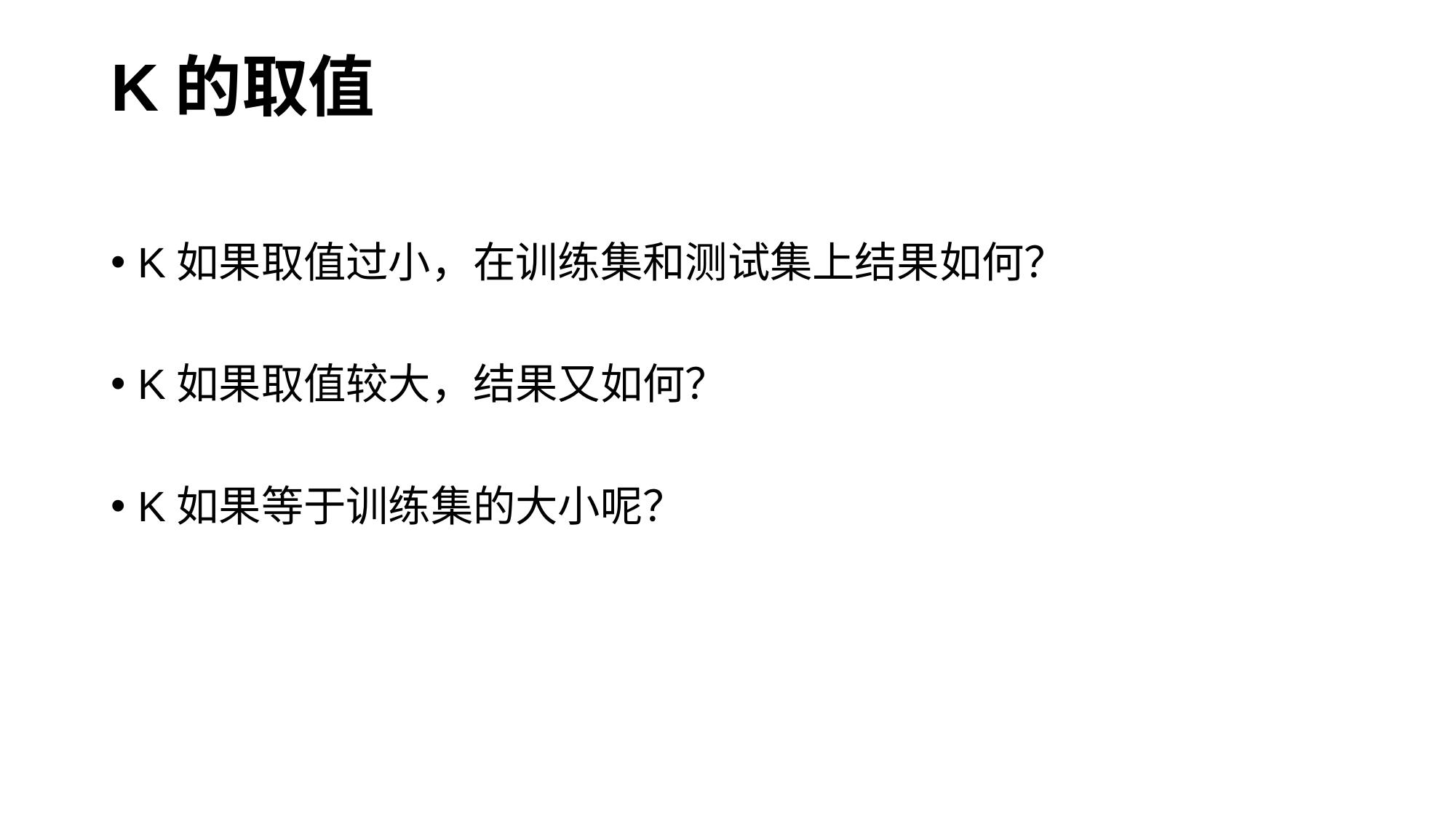

# K的取值
K如果取值过小，在训练集和测试集上结果如何？

K如果取值较大，结果又如何？

K如果等于训练集的大小呢？